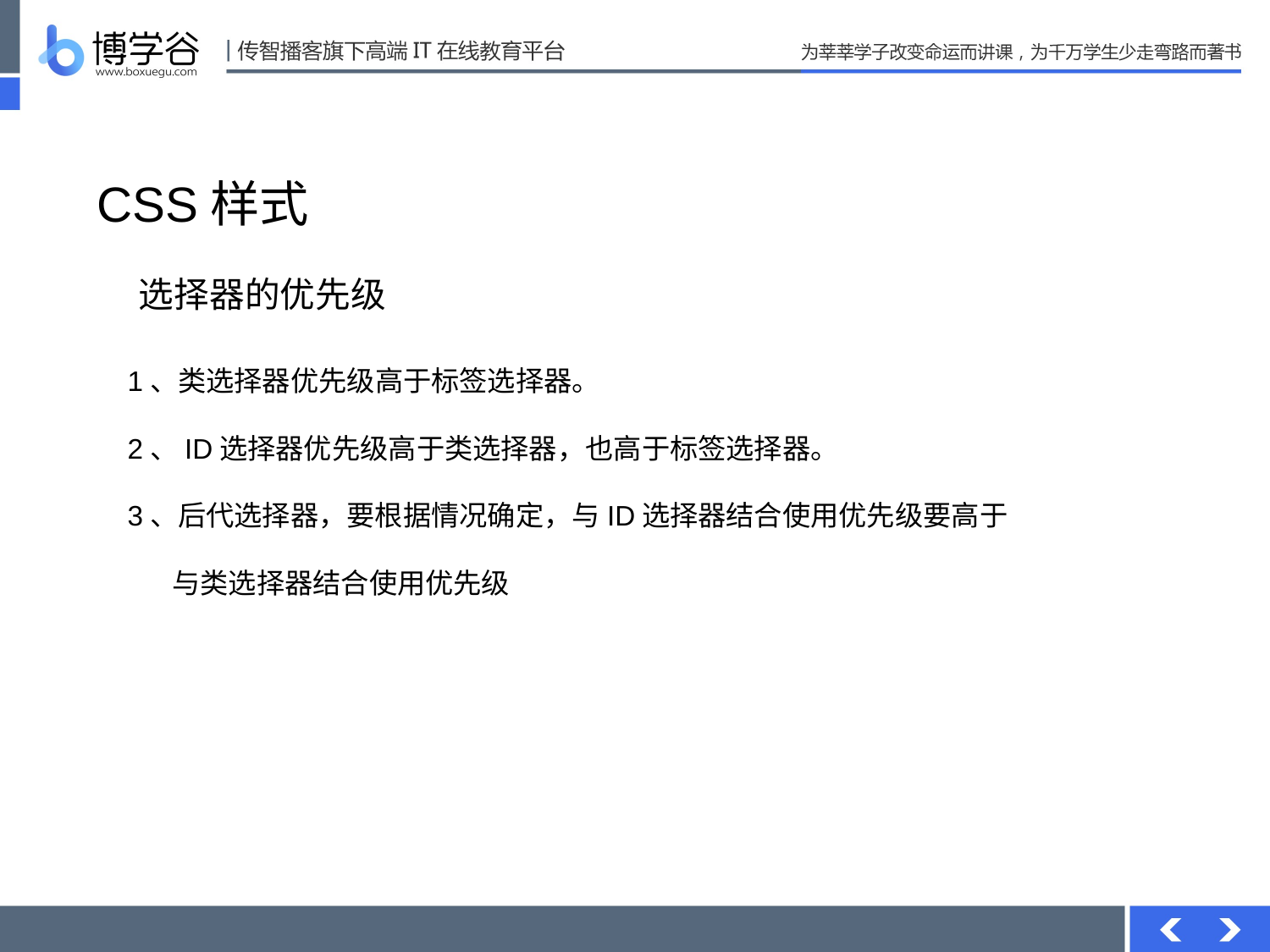

CSS样式
选择器的优先级
1、类选择器优先级高于标签选择器。

2、ID选择器优先级高于类选择器，也高于标签选择器。

3、后代选择器，要根据情况确定，与ID选择器结合使用优先级要高于

      与类选择器结合使用优先级